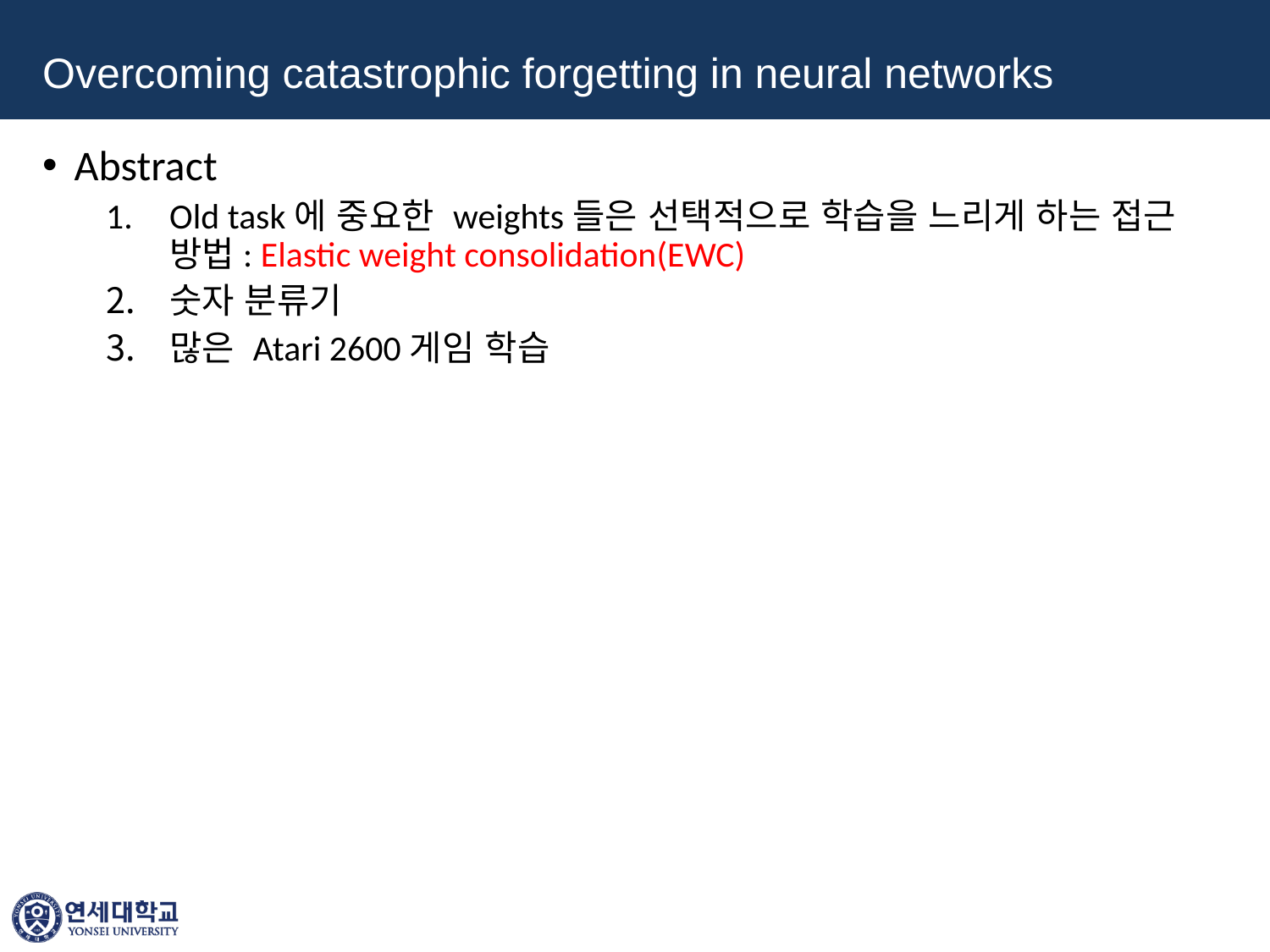

# Overcoming catastrophic forgetting in neural networks
Abstract
Old task에 중요한 weights들은 선택적으로 학습을 느리게 하는 접근 방법: Elastic weight consolidation(EWC)
숫자 분류기
많은 Atari 2600게임 학습